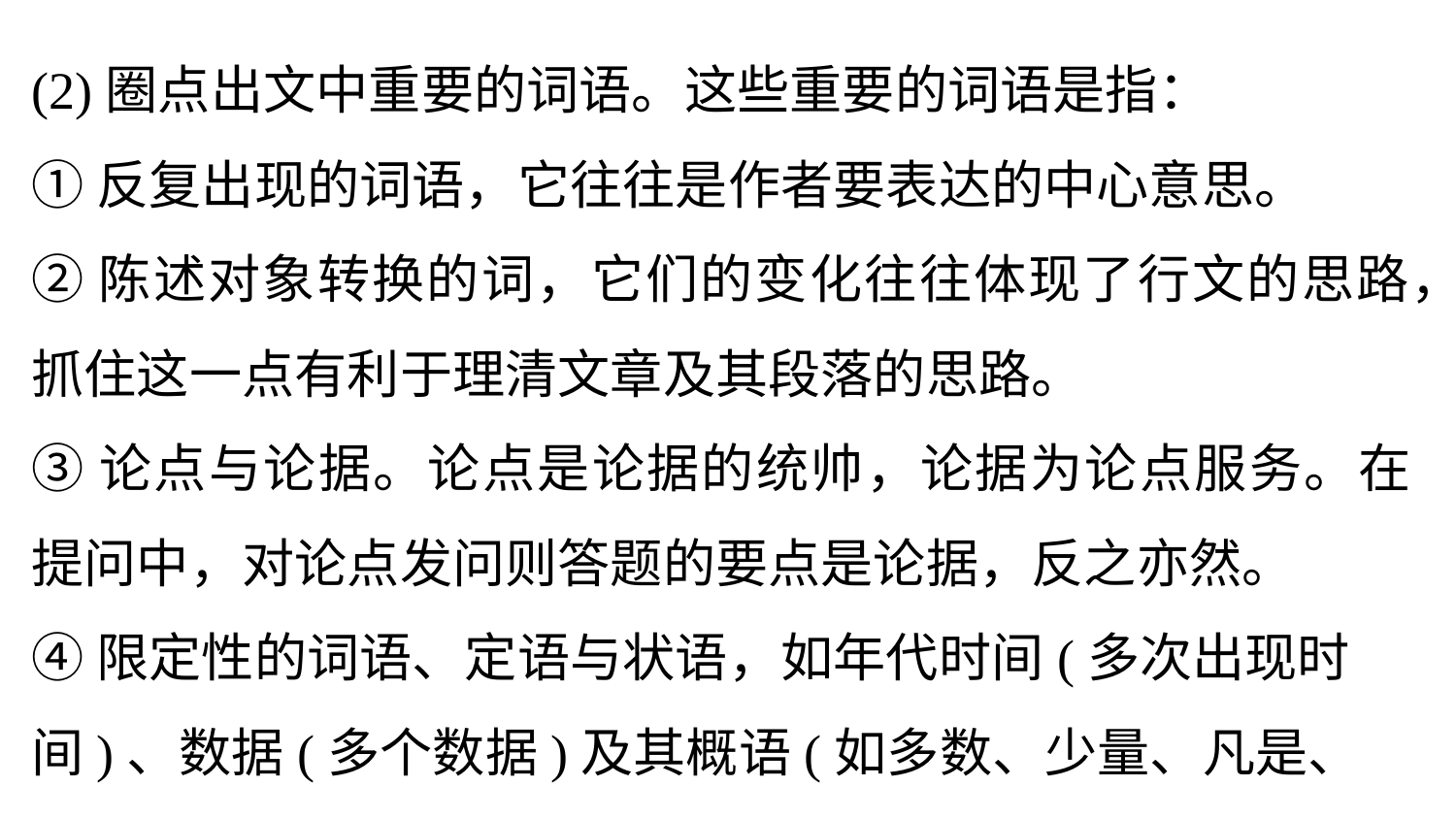

(2)圈点出文中重要的词语。这些重要的词语是指：
①反复出现的词语，它往往是作者要表达的中心意思。
②陈述对象转换的词，它们的变化往往体现了行文的思路，抓住这一点有利于理清文章及其段落的思路。
③论点与论据。论点是论据的统帅，论据为论点服务。在提问中，对论点发问则答题的要点是论据，反之亦然。
④限定性的词语、定语与状语，如年代时间(多次出现时间)、数据(多个数据)及其概语(如多数、少量、凡是、所有、都、